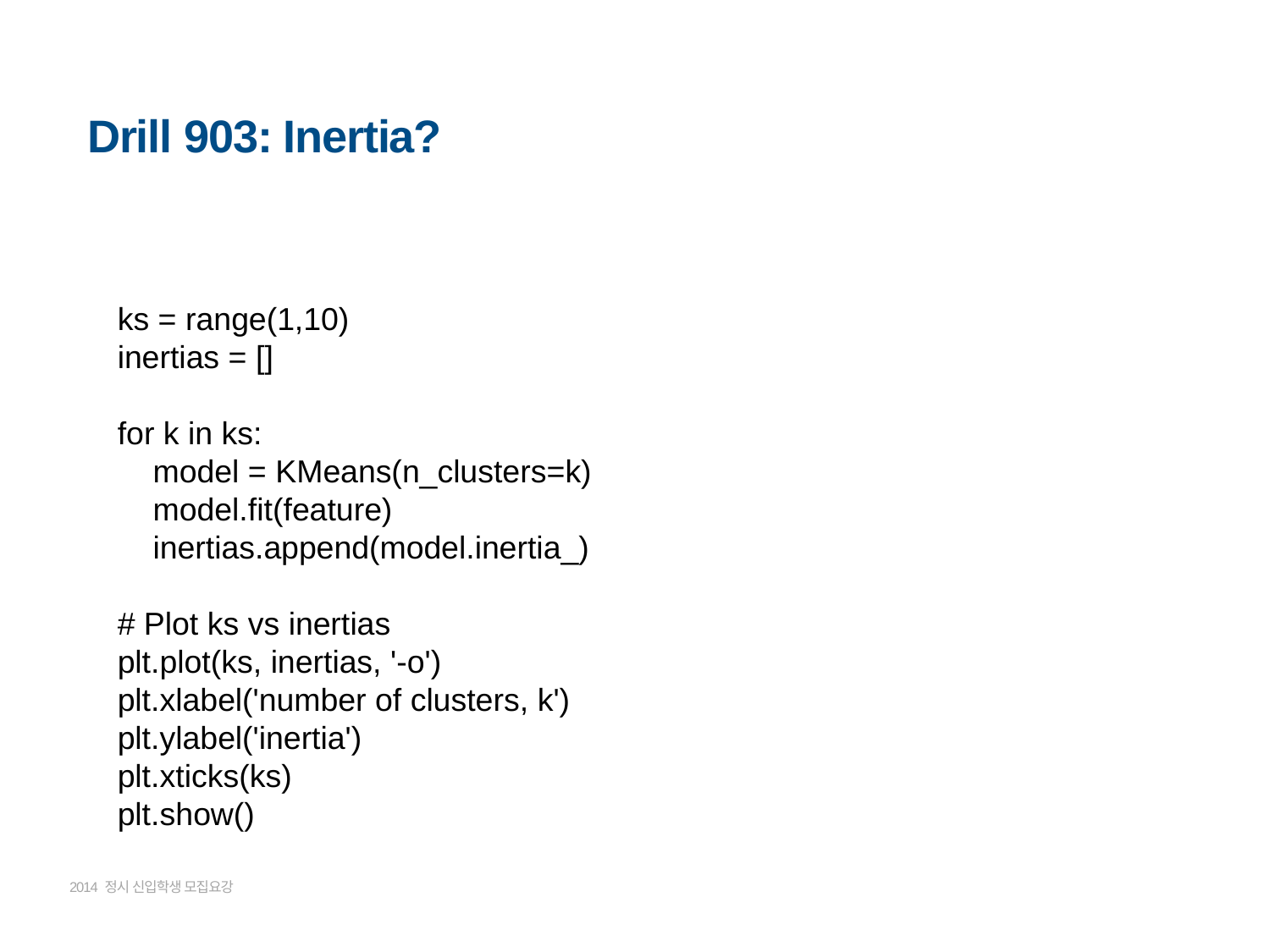

Drill 903: Inertia?

ks = range(1,10)
inertias = []

for k in ks:
    model = KMeans(n_clusters=k)
    model.fit(feature)
    inertias.append(model.inertia_)

# Plot ks vs inertias
plt.plot(ks, inertias, '-o')
plt.xlabel('number of clusters, k')
plt.ylabel('inertia')
plt.xticks(ks)
plt.show()

2014 정시 신입학생 모집요강